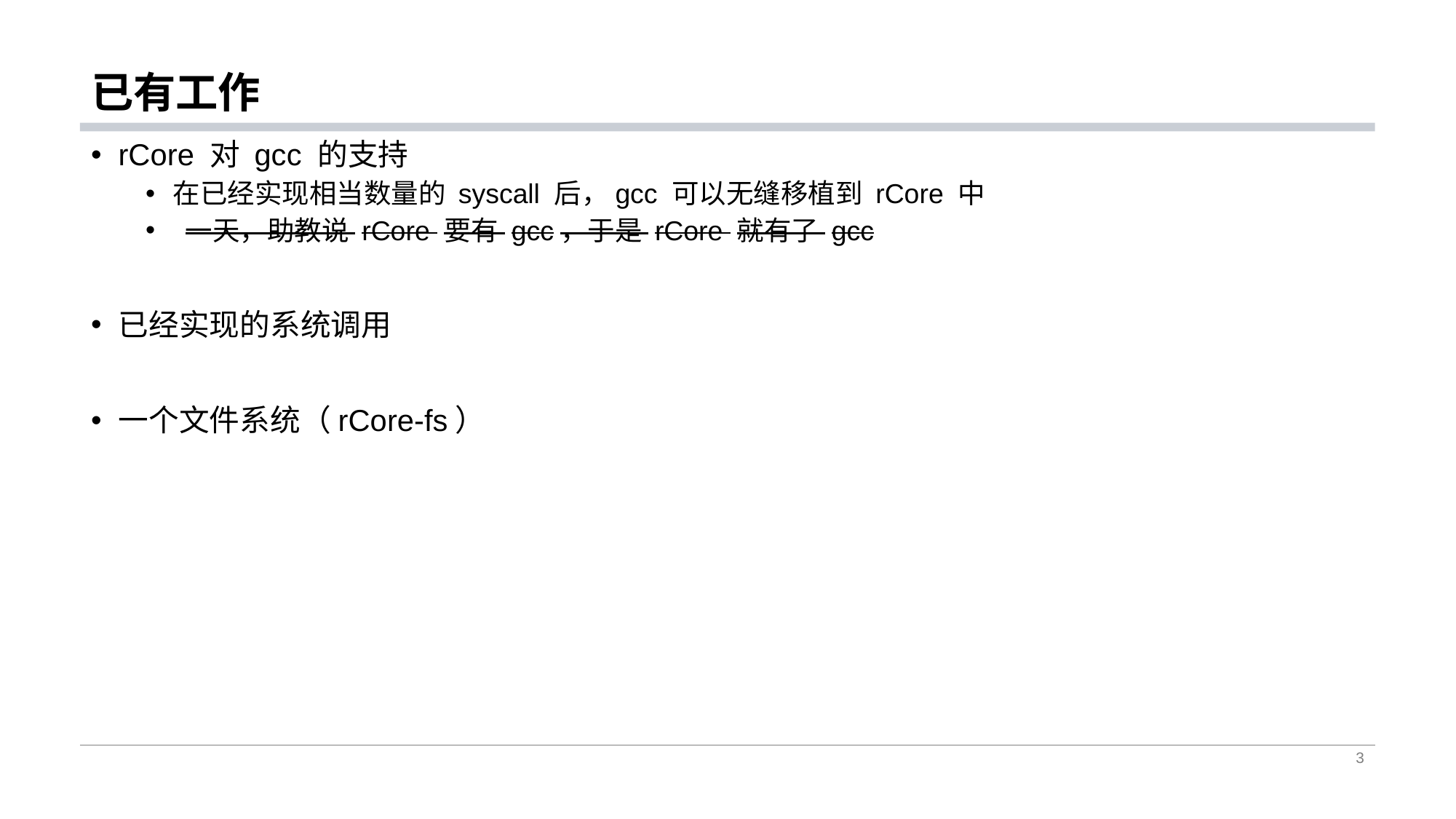

# 已有工作
rCore 对 gcc 的支持
在已经实现相当数量的 syscall 后，gcc 可以无缝移植到 rCore 中
 一天，助教说 rCore 要有 gcc，于是 rCore 就有了 gcc

已经实现的系统调用

一个文件系统（rCore-fs）
3